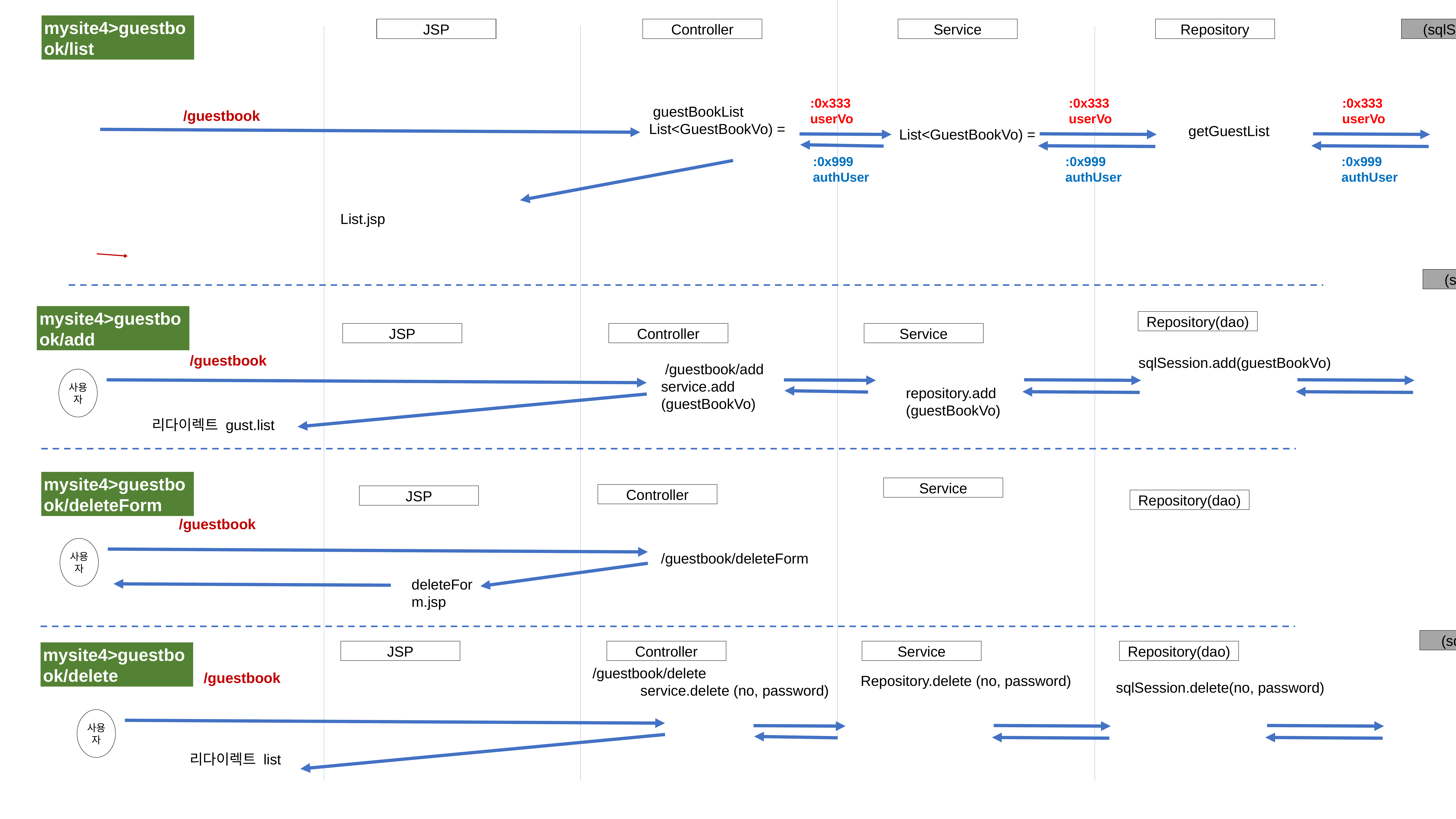

mysite4>guestbook/list
JSP
Controller
Service
Repository
(sqlSesson)
:0x333
userVo
:0x333
userVo
:0x333
userVo
Select 쿼리
 guestBookList
List<GuestBookVo) =

getGuestList
/guestbook

List<GuestBookVo) =
:0x999
authUser
:0x999
authUser
:0x999
authUser
List.jsp
(sqlSesson)
mysite4>guestbook/add
Repository(dao)
JSP
Controller
Service

sqlSession.add(guestBookVo)
/guestbook
Insert 문
 /guestbook/add
service.add (guestBookVo)

repository.add (guestBookVo)
사용자
리다이렉트 gust.list
mysite4>guestbook/deleteForm
Service
Controller
JSP
Repository(dao)
/guestbook
사용자
 /guestbook/deleteForm
deleteForm.jsp
(sqlSesson)
JSP
Controller
Service
Repository(dao)
mysite4>guestbook/delete
 /guestbook/delete
		service.delete (no, password)
delete 문
/guestbook
Repository.delete (no, password)
 sqlSession.delete(no, password)
사용자
리다이렉트 list